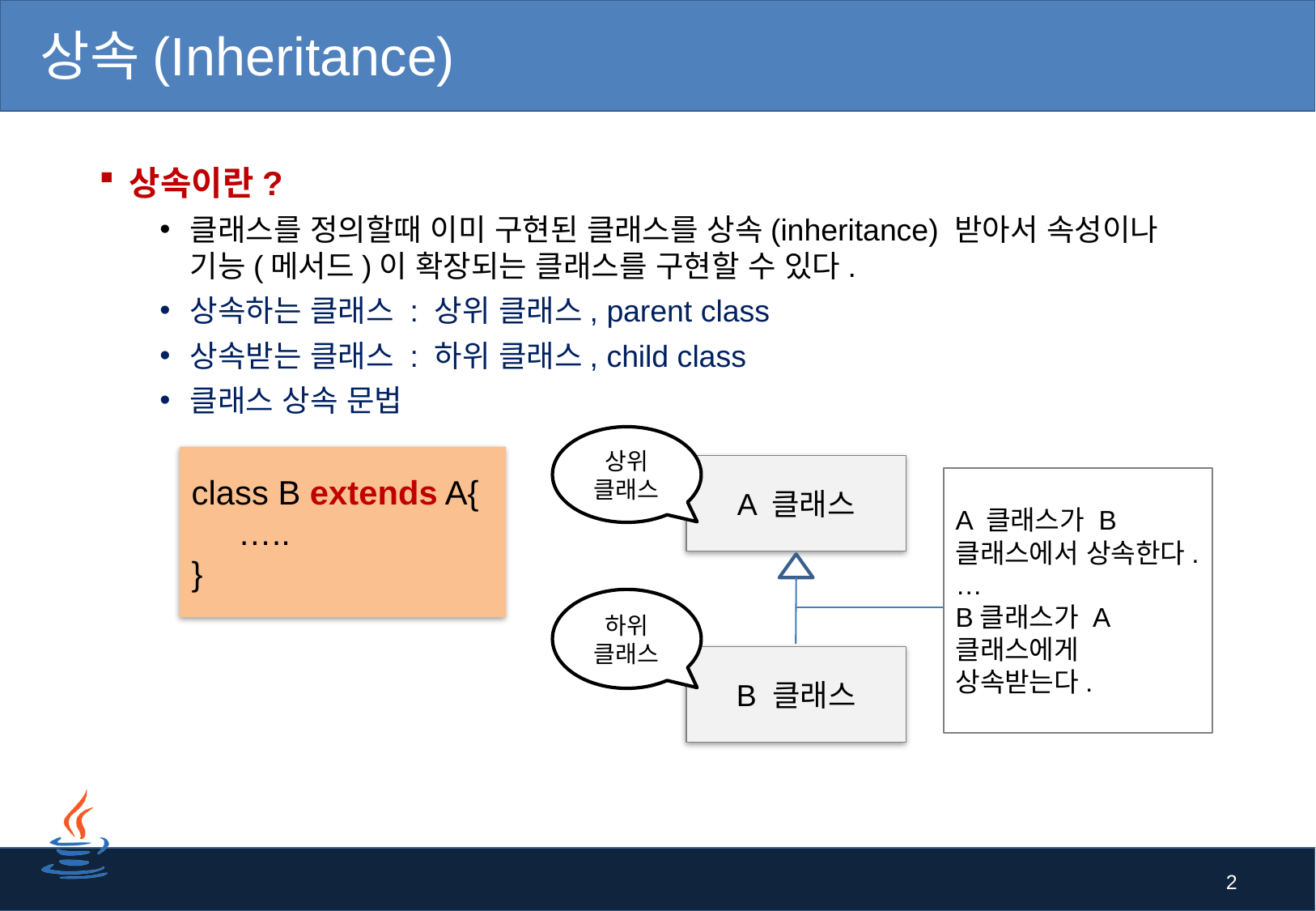

# 상속(Inheritance)
상속이란?
클래스를 정의할때 이미 구현된 클래스를 상속(inheritance) 받아서 속성이나 기능(메서드)이 확장되는 클래스를 구현할 수 있다.
상속하는 클래스 : 상위 클래스, parent class
상속받는 클래스 : 하위 클래스, child class
클래스 상속 문법

상위
클래스

class B extends A{
     …..
}

A 클래스

A 클래스가 B클래스에서 상속한다.
…
B클래스가 A클래스에게 상속받는다.

하위
클래스

B 클래스

2